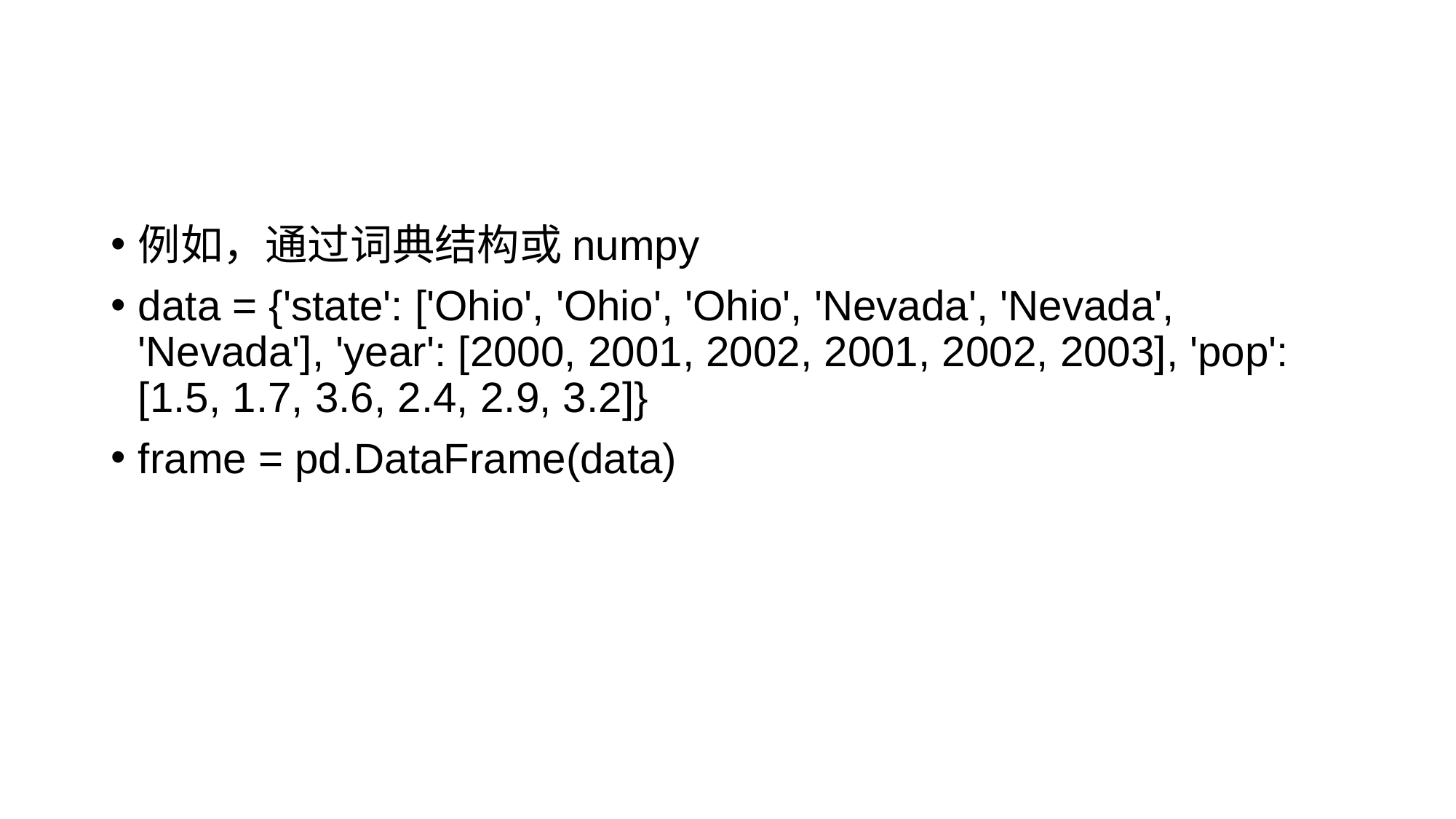

#
例如，通过词典结构或numpy
data = {'state': ['Ohio', 'Ohio', 'Ohio', 'Nevada', 'Nevada', 'Nevada'], 'year': [2000, 2001, 2002, 2001, 2002, 2003], 'pop': [1.5, 1.7, 3.6, 2.4, 2.9, 3.2]}
frame = pd.DataFrame(data)